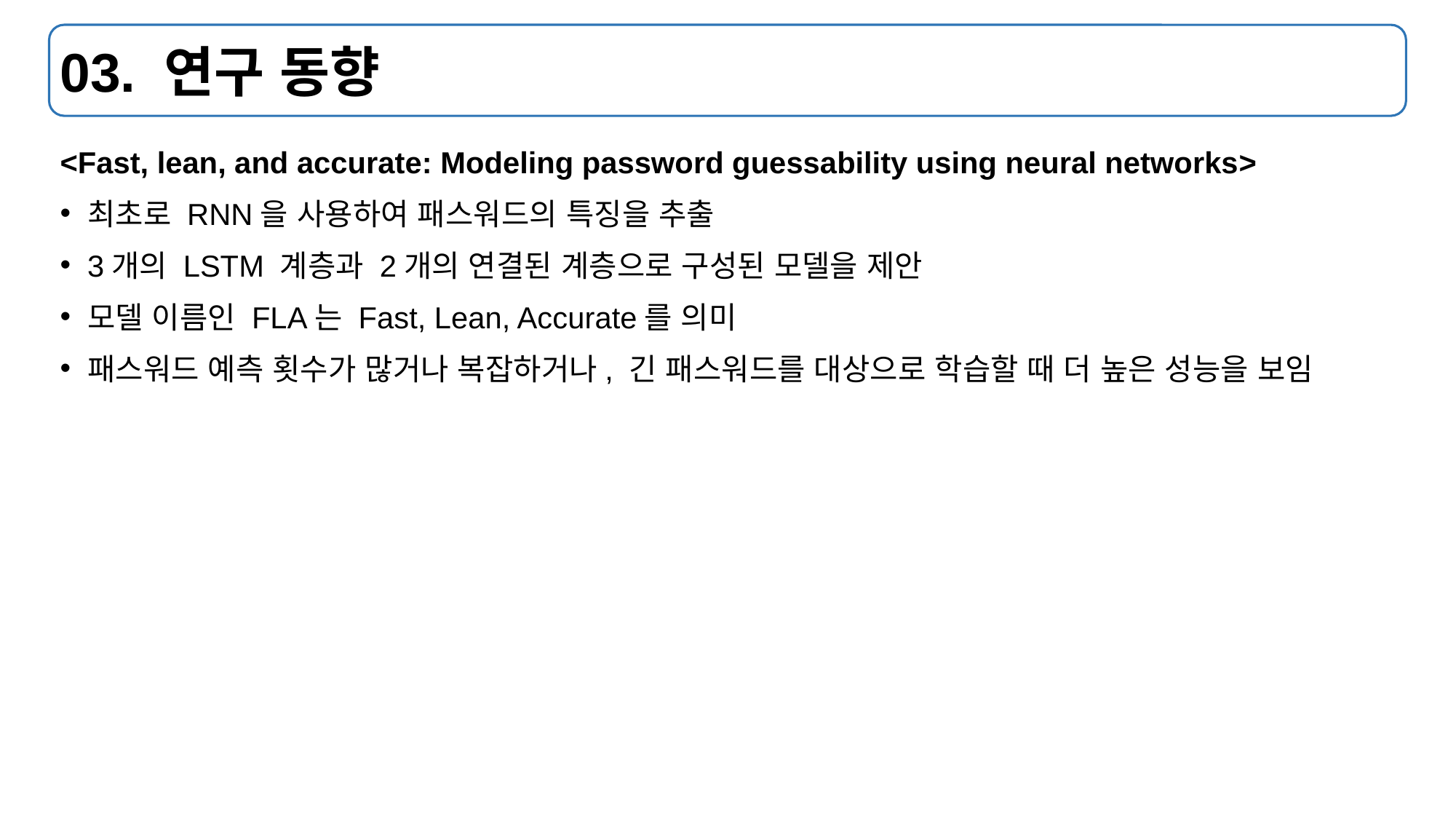

# 03. 연구 동향
<Fast, lean, and accurate: Modeling password guessability using neural networks>
최초로 RNN을 사용하여 패스워드의 특징을 추출
3개의 LSTM 계층과 2개의 연결된 계층으로 구성된 모델을 제안
모델 이름인 FLA는 Fast, Lean, Accurate를 의미
패스워드 예측 횟수가 많거나 복잡하거나, 긴 패스워드를 대상으로 학습할 때 더 높은 성능을 보임